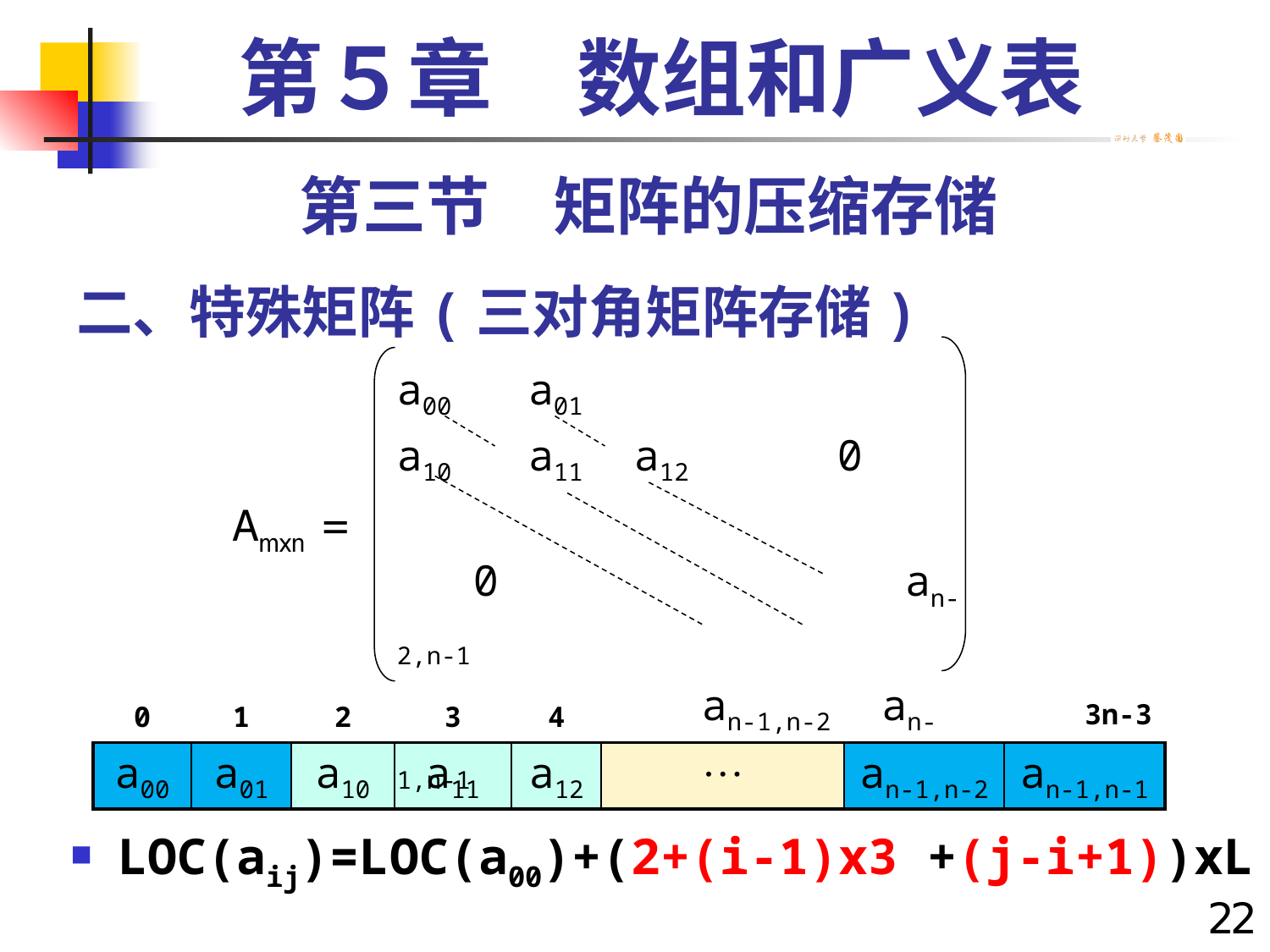

第５章　数组和广义表
第三节　矩阵的压缩存储
# 二、特殊矩阵(三对角矩阵存储)

a00   a01
a10   a11  a12          0

   0                an-2,n-1
            an-1,n-2  an-1,n-1
Amxn  =
| 0 | 1 | 2 | 3 | 4 |  |  |  |  | 3n-3 |  |
| --- | --- | --- | --- | --- | --- | --- | --- | --- | --- | --- |
| a00 | a01 | a10 | a11 | a12 | … |  |  | an-1,n-2 |  | an-1,n-1 |
LOC(aij)=LOC(a00)+(2+(i-1)x3 +(j-i+1))xL
22